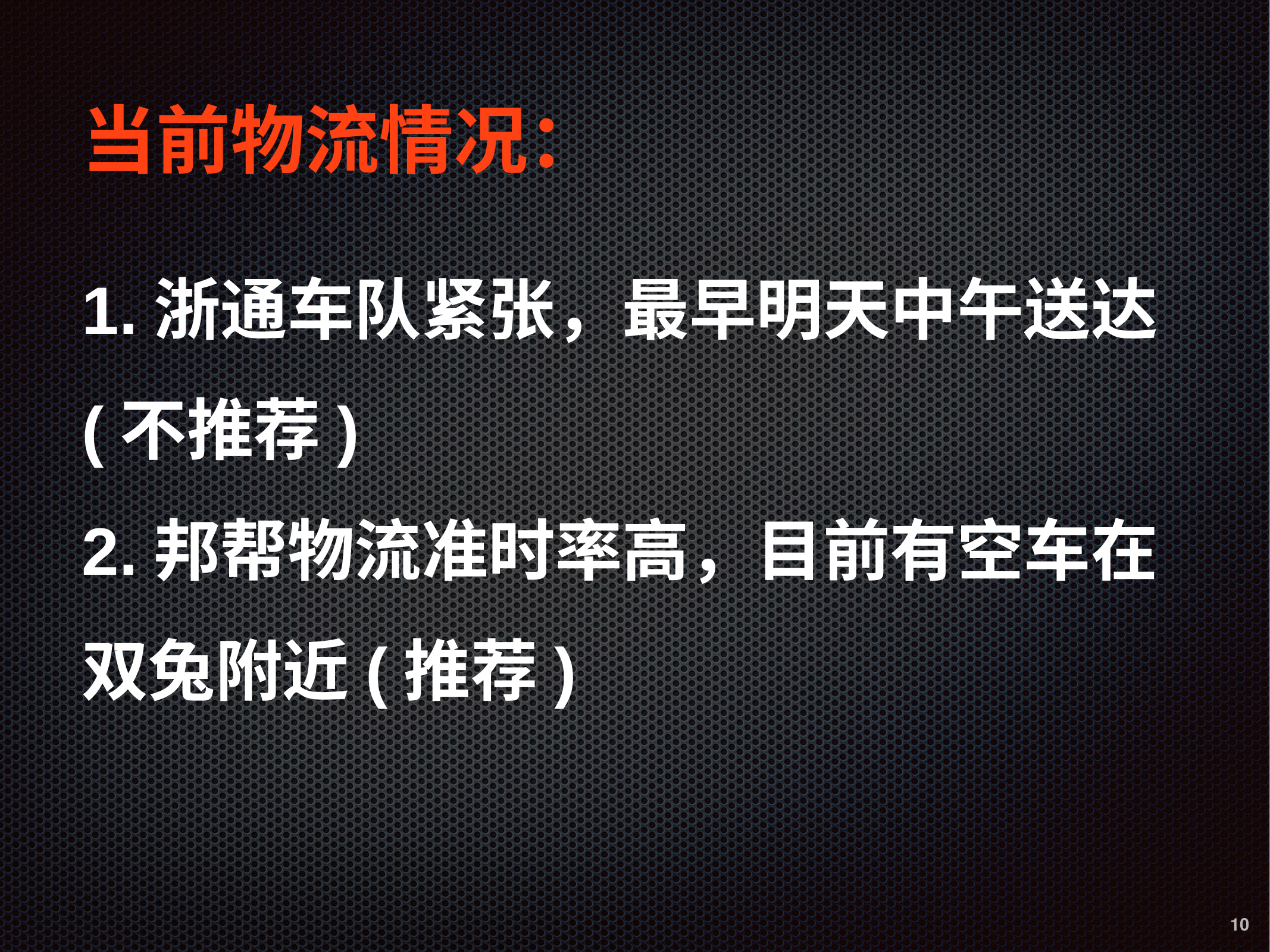

10
当前物流情况：
# 1.浙通车队紧张，最早明天中午送达(不推荐)
2.邦帮物流准时率高，目前有空车在双兔附近(推荐)